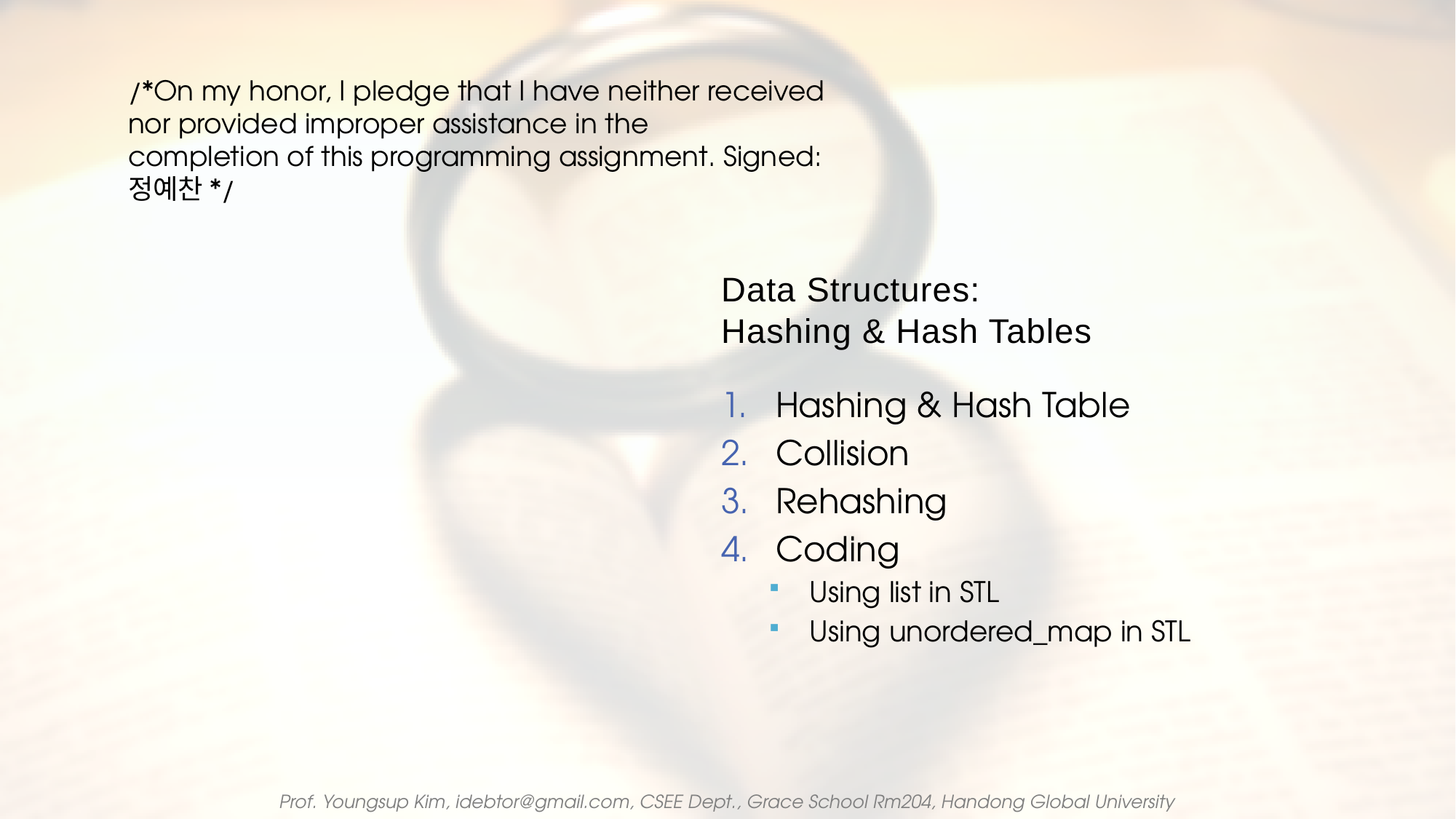

/*On my honor, I pledge that I have neither received nor provided improper assistance in the
completion of this programming assignment. Signed: 정예찬*/

# Data Structures: Hashing & Hash Tables
Hashing & Hash Table
Collision
Rehashing
Coding
Using list in STL
Using unordered_map in STL